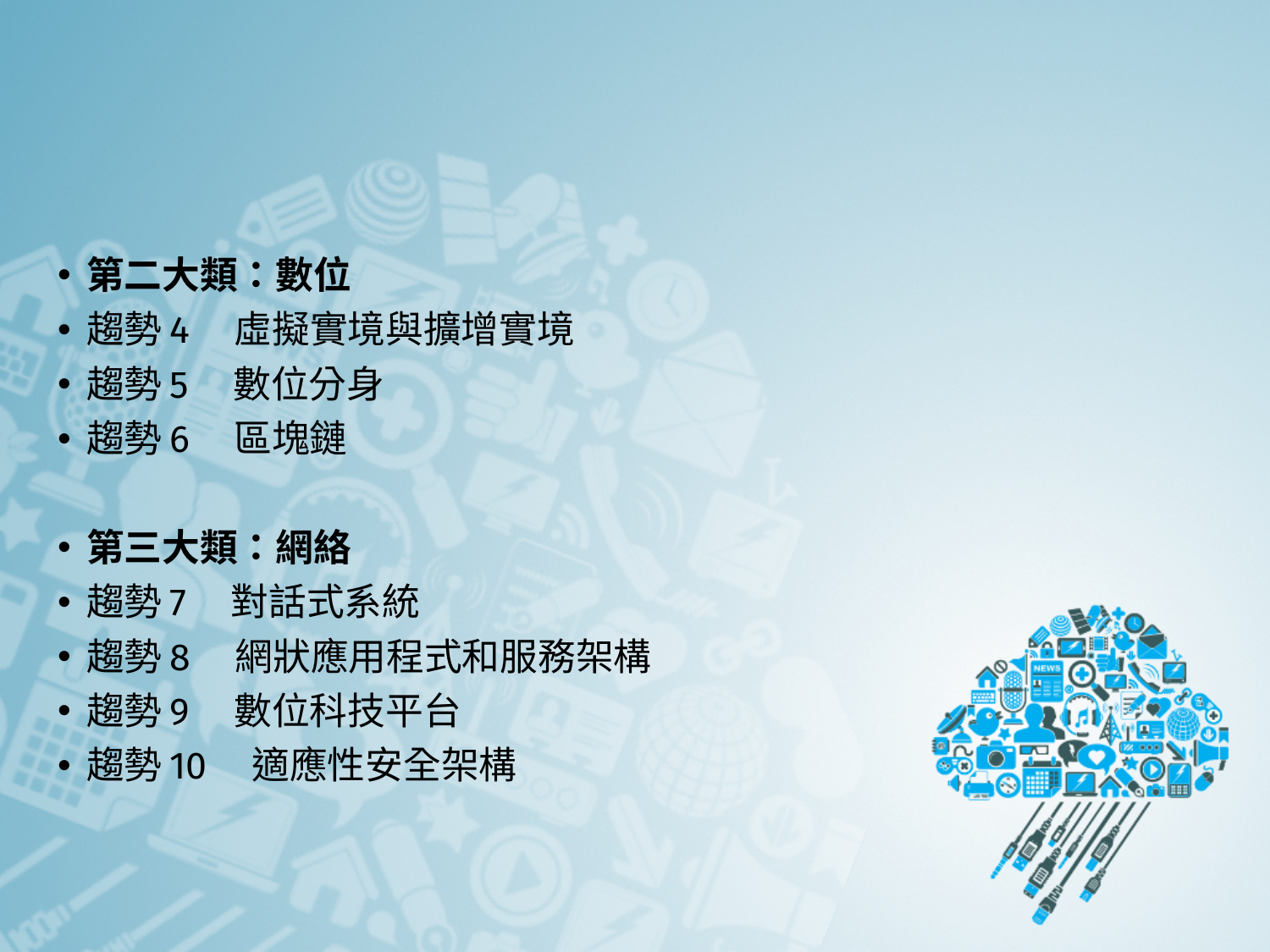

#
第二大類：數位
趨勢4　虛擬實境與擴增實境
趨勢5　數位分身
趨勢6　區塊鏈

第三大類：網絡
趨勢7　對話式系統
趨勢8　網狀應用程式和服務架構
趨勢9　數位科技平台
趨勢10　適應性安全架構